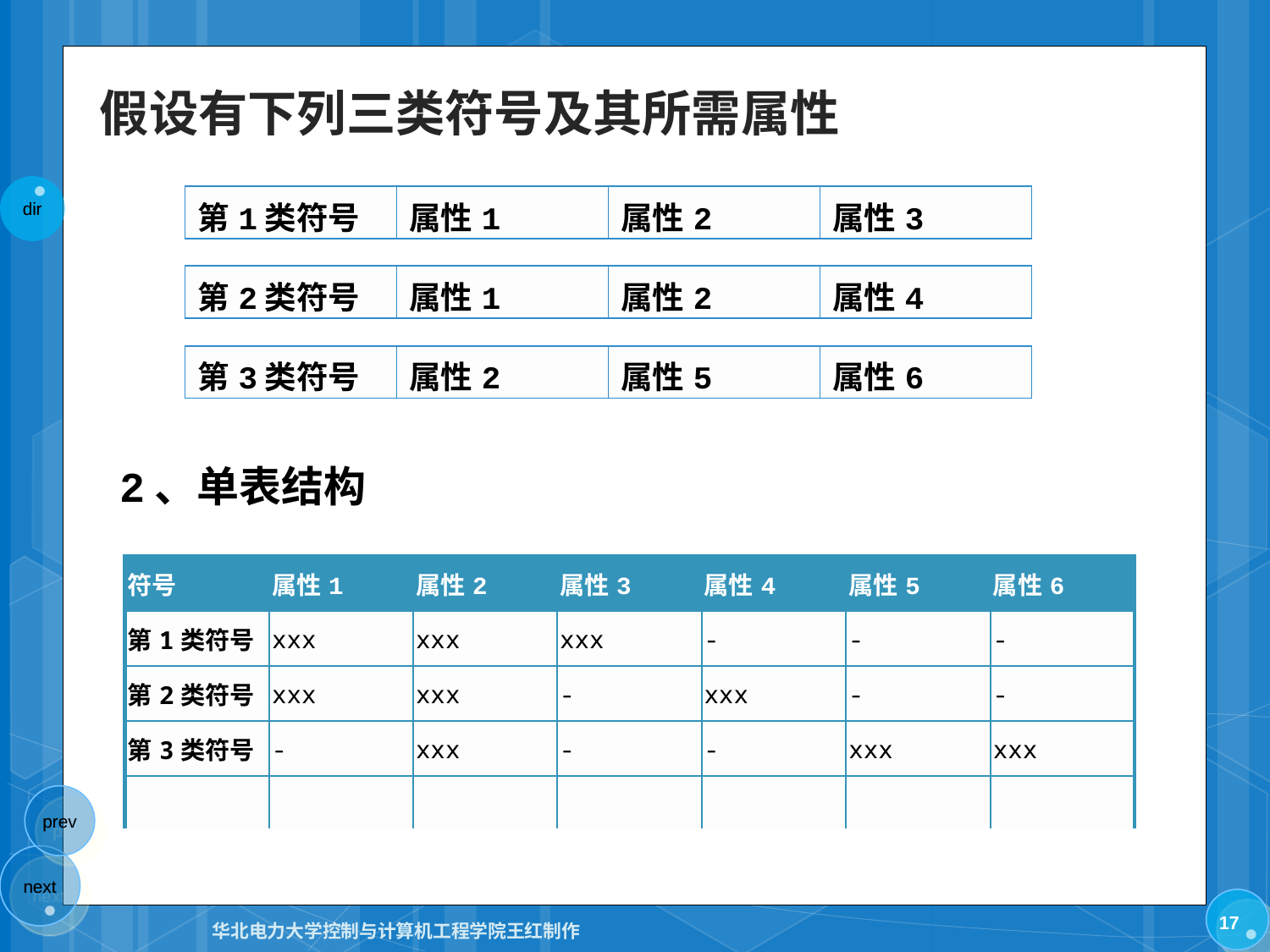

假设有下列三类符号及其所需属性
| 第1类符号 | 属性1 | 属性2 | 属性3 |
| --- | --- | --- | --- |
| 第2类符号 | 属性1 | 属性2 | 属性4 |
| --- | --- | --- | --- |
| 第3类符号 | 属性2 | 属性5 | 属性6 |
| --- | --- | --- | --- |
2、单表结构
| 符号 | 属性1 | 属性2 | 属性3 | 属性4 | 属性5 | 属性6 |
| --- | --- | --- | --- | --- | --- | --- |
| 第1类符号 | xxx | xxx | xxx | - | - | - |
| 第2类符号 | xxx | xxx | - | xxx | - | - |
| 第3类符号 | - | xxx | - | - | xxx | xxx |
|  |  |  |  |  |  |  |
17
华北电力大学控制与计算机工程学院王红制作